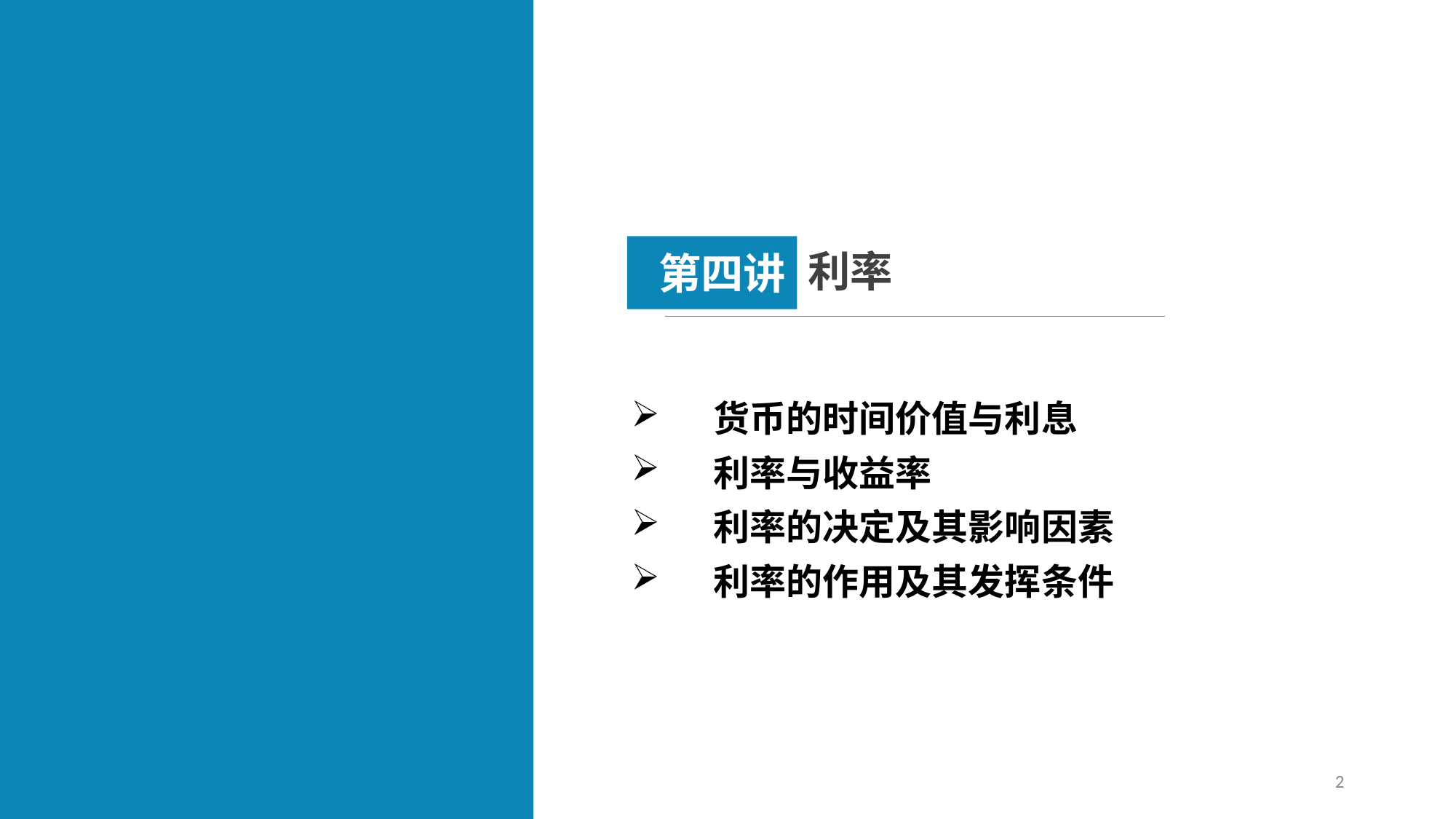

第四讲
利率
    货币的时间价值与利息
    利率与收益率
    利率的决定及其影响因素
    利率的作用及其发挥条件
2